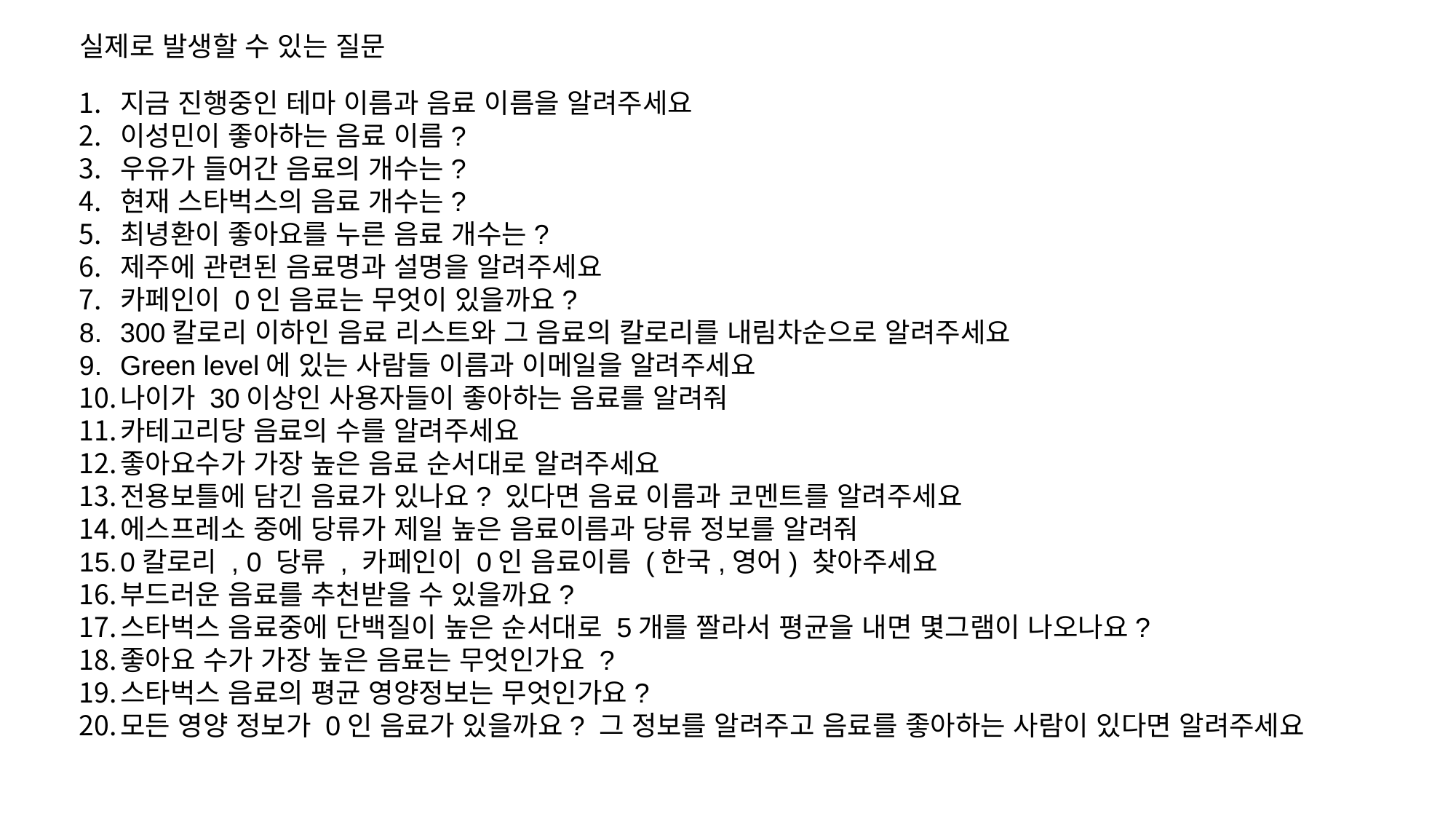

실제로 발생할 수 있는 질문
지금 진행중인 테마 이름과 음료 이름을 알려주세요
이성민이 좋아하는 음료 이름?
우유가 들어간 음료의 개수는?
현재 스타벅스의 음료 개수는?
최녕환이 좋아요를 누른 음료 개수는?
제주에 관련된 음료명과 설명을 알려주세요
카페인이 0인 음료는 무엇이 있을까요?
300칼로리 이하인 음료 리스트와 그 음료의 칼로리를 내림차순으로 알려주세요
Green level에 있는 사람들 이름과 이메일을 알려주세요
나이가 30이상인 사용자들이 좋아하는 음료를 알려줘
카테고리당 음료의 수를 알려주세요
좋아요수가 가장 높은 음료 순서대로 알려주세요
전용보틀에 담긴 음료가 있나요? 있다면 음료 이름과 코멘트를 알려주세요
에스프레소 중에 당류가 제일 높은 음료이름과 당류 정보를 알려줘
0칼로리 , 0 당류 , 카페인이 0인 음료이름 (한국,영어) 찾아주세요
부드러운 음료를 추천받을 수 있을까요?
스타벅스 음료중에 단백질이 높은 순서대로 5개를 짤라서 평균을 내면 몇그램이 나오나요?
좋아요 수가 가장 높은 음료는 무엇인가요 ?
스타벅스 음료의 평균 영양정보는 무엇인가요?
모든 영양 정보가 0인 음료가 있을까요? 그 정보를 알려주고 음료를 좋아하는 사람이 있다면 알려주세요